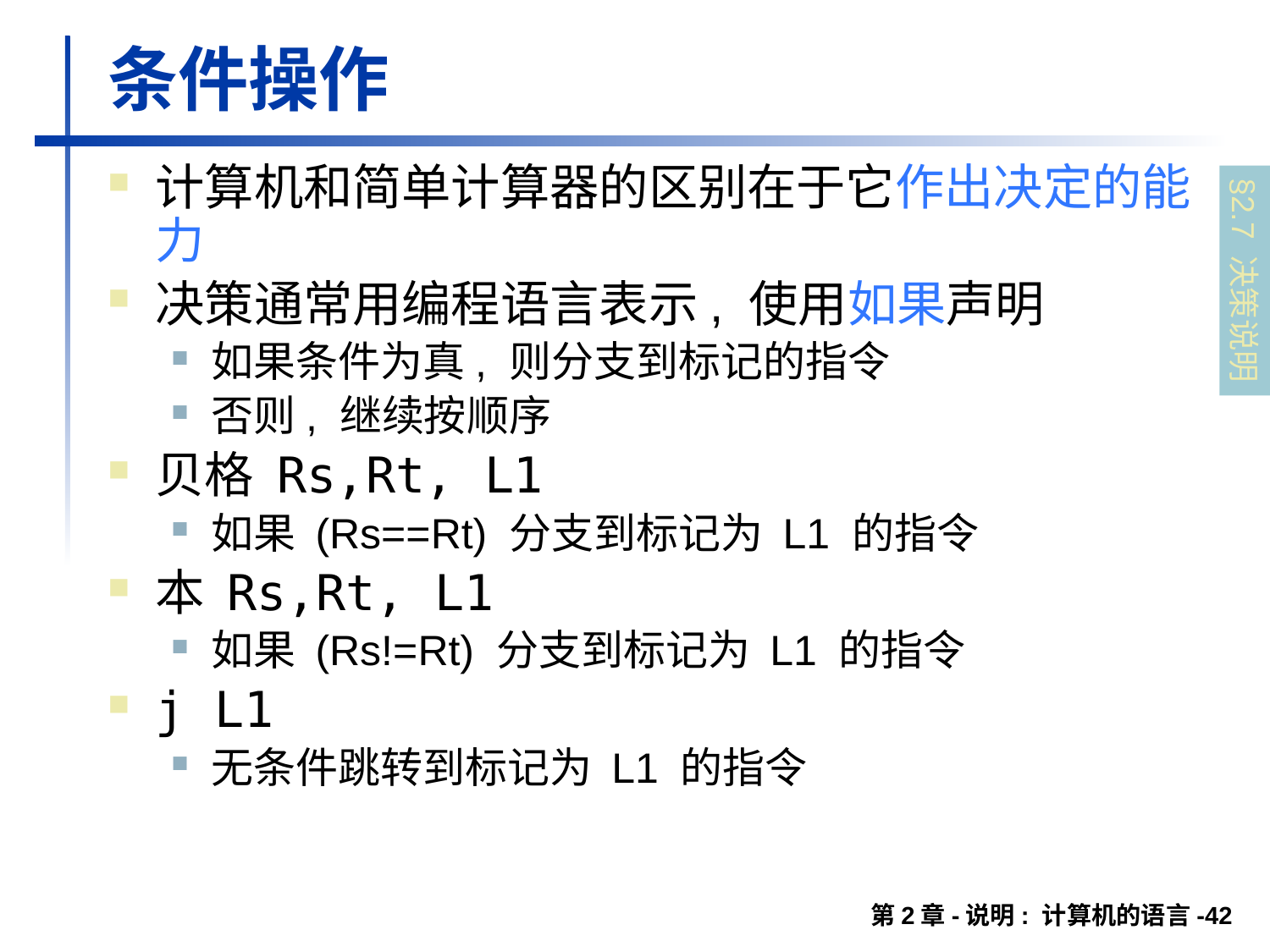

# 条件操作
计算机和简单计算器的区别在于它作出决定的能力
决策通常用编程语言表示, 使用如果声明
如果条件为真, 则分支到标记的指令
否则, 继续按顺序
贝格 Rs,Rt, L1
如果 (Rs==Rt) 分支到标记为 L1 的指令
本 Rs,Rt, L1
如果 (Rs!=Rt) 分支到标记为 L1 的指令
j L1
无条件跳转到标记为 L1 的指令
§2.7 决策说明
第2章-说明: 计算机的语言-42